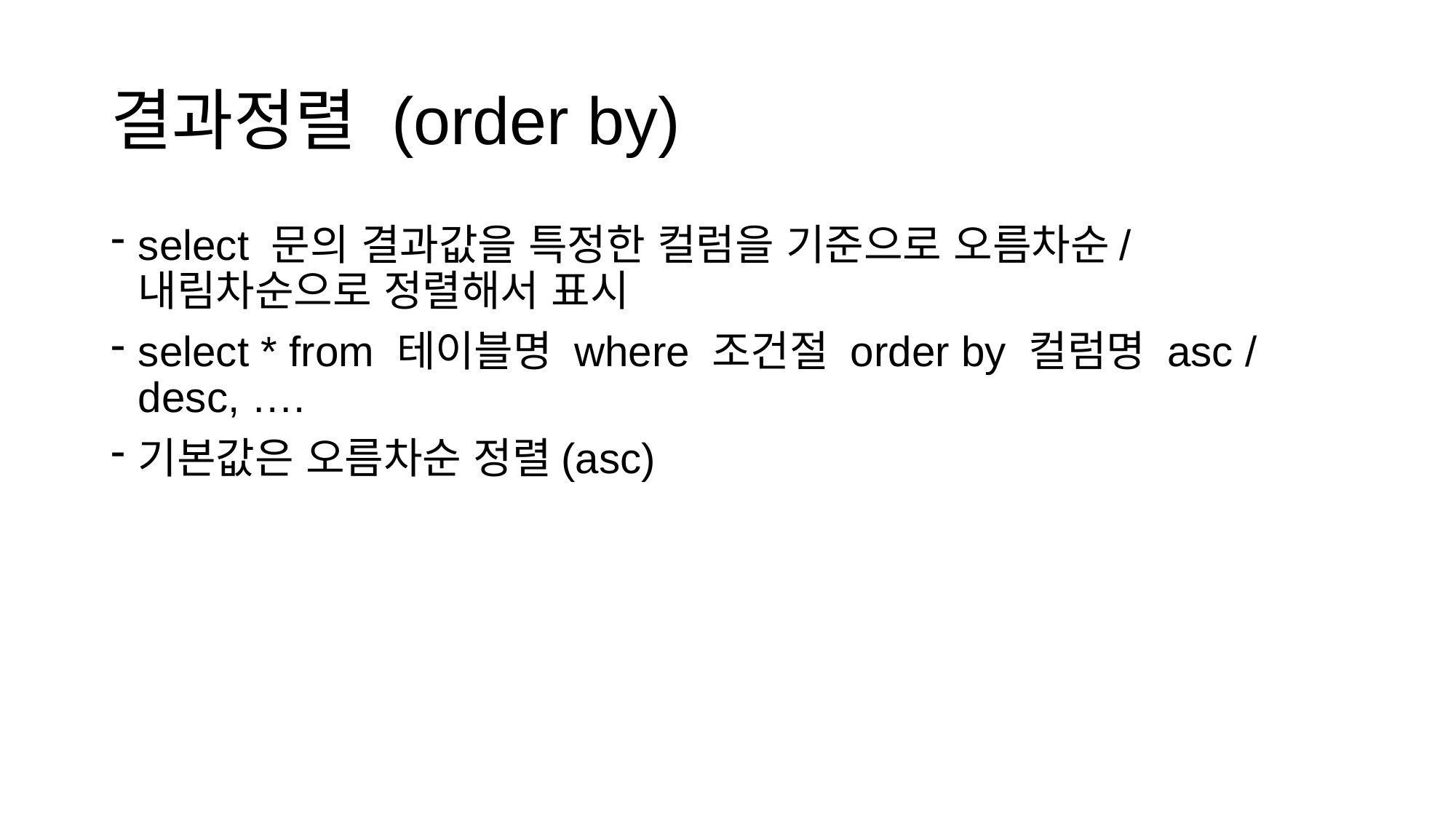

# 결과정렬 (order by)
select 문의 결과값을 특정한 컬럼을 기준으로 오름차순/내림차순으로 정렬해서 표시
select * from 테이블명 where 조건절 order by 컬럼명 asc / desc, ….
기본값은 오름차순 정렬(asc)